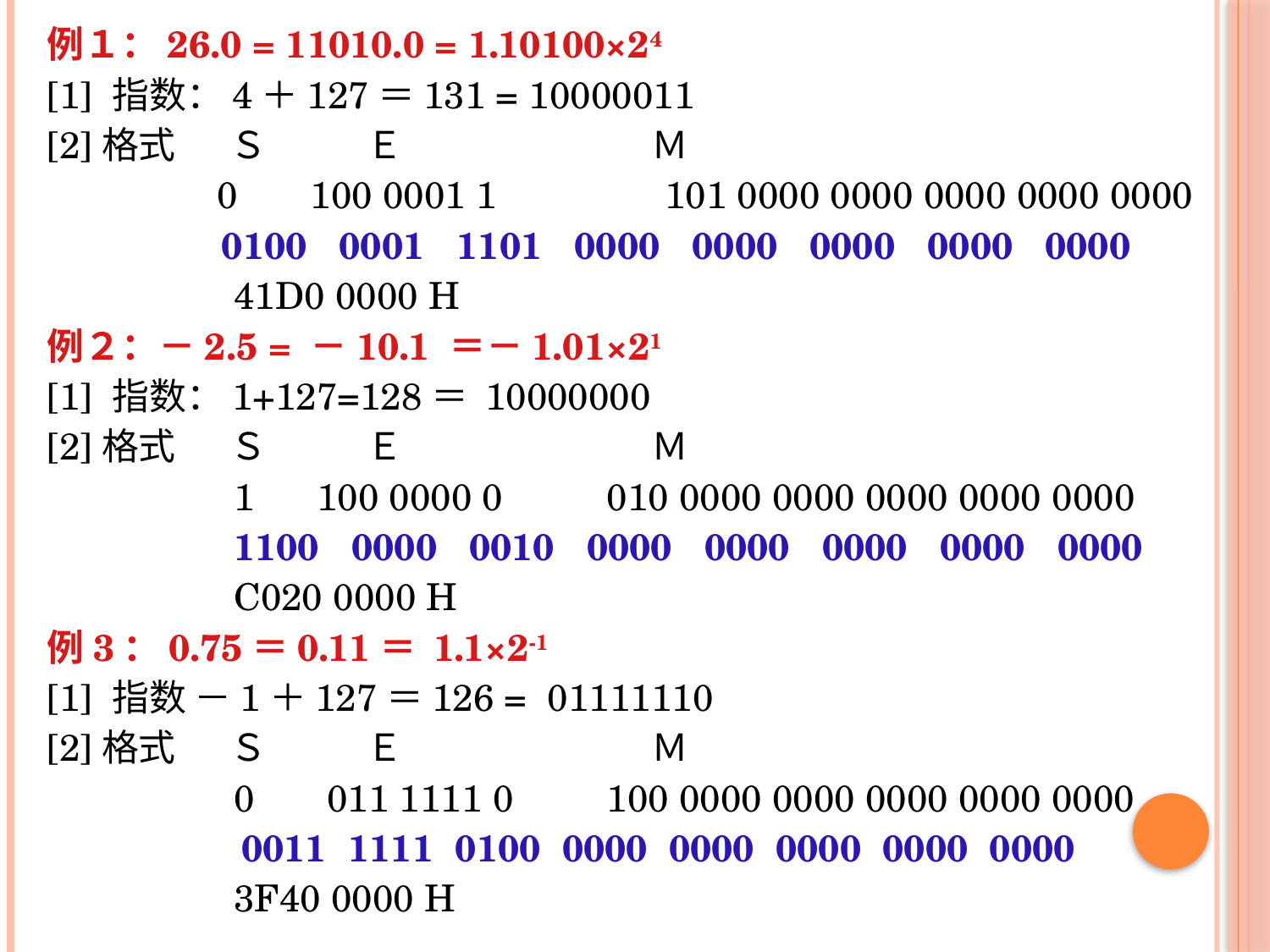

例１：26.0 = 11010.0 = 1.10100×24
[1] 指数：4＋127＝131 = 10000011
[2]格式　  Ｓ            Ｅ                              Ｍ
              　0       100 0001 1	         101 0000 0000 0000 0000 0000
　　　　  0100   0001   1101   0000   0000   0000   0000   0000
                  41D0 0000 H
例２：－2.5 = －10.1 ＝－1.01×21
[1] 指数：1+127=128＝ 10000000
[2]格式　  Ｓ            Ｅ                              Ｍ
                  1      100 0000 0          010 0000 0000 0000 0000 0000
                  1100   0000   0010   0000   0000   0000   0000   0000
                  C020 0000 H
例3：0.75＝0.11＝ 1.1×2-1
[1] 指数 －1＋127＝126 =  01111110
[2]格式　  Ｓ            Ｅ                              Ｍ
                  0       011 1111 0         100 0000 0000 0000 0000 0000
                  0011  1111  0100  0000  0000  0000  0000  0000
                  3F40 0000 H